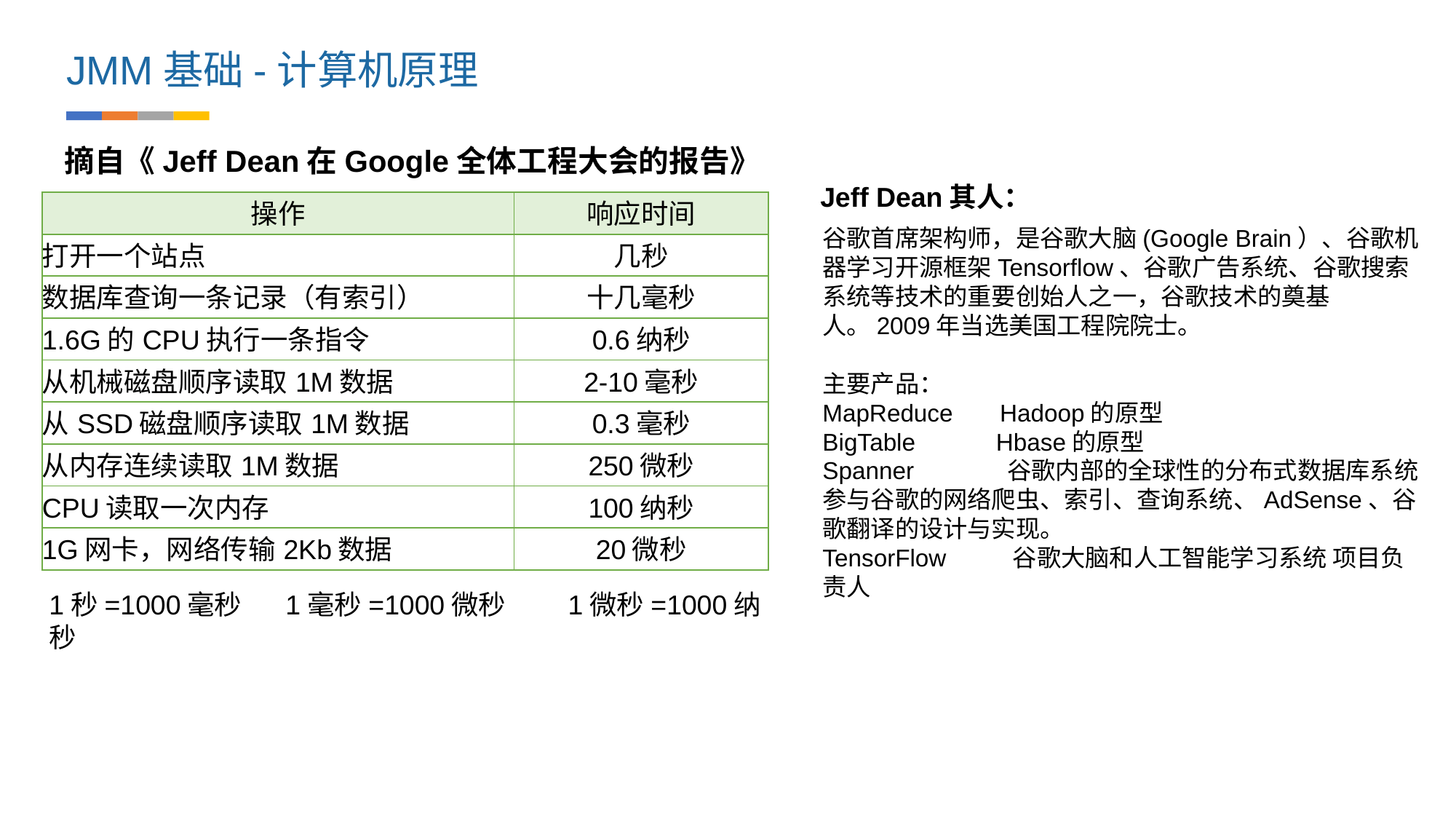

JMM基础-计算机原理

摘自《Jeff Dean在Google全体工程大会的报告》
Jeff Dean其人：
| 操作 | 响应时间 |
| --- | --- |
| 打开一个站点 | 几秒 |
| 数据库查询一条记录（有索引） | 十几毫秒 |
| 1.6G的CPU执行一条指令 | 0.6纳秒 |
| 从机械磁盘顺序读取1M数据 | 2-10毫秒 |
| 从SSD磁盘顺序读取1M数据 | 0.3毫秒 |
| 从内存连续读取1M数据 | 250微秒 |
| CPU读取一次内存 | 100纳秒 |
| 1G网卡，网络传输2Kb数据 | 20微秒 |
谷歌首席架构师，是谷歌大脑(Google Brain）、谷歌机器学习开源框架Tensorflow、谷歌广告系统、谷歌搜索系统等技术的重要创始人之一，谷歌技术的奠基人。2009年当选美国工程院院士。

主要产品：
MapReduce       Hadoop的原型
BigTable            Hbase的原型
Spanner             谷歌内部的全球性的分布式数据库系统
参与谷歌的网络爬虫、索引、查询系统、AdSense、谷歌翻译的设计与实现。
TensorFlow         谷歌大脑和人工智能学习系统 项目负责人
1秒=1000毫秒      1毫秒=1000微秒         1微秒=1000纳秒